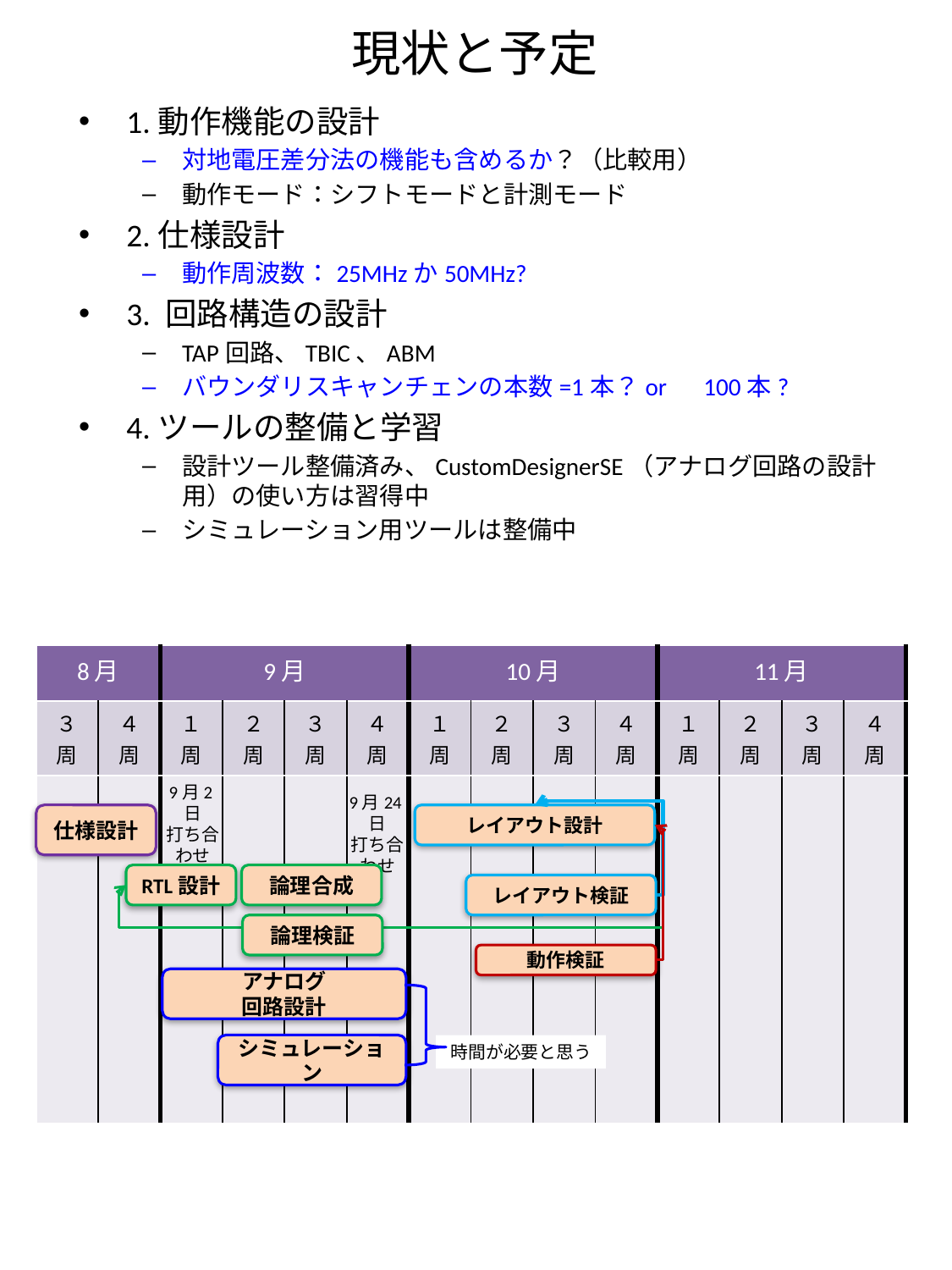

# 現状と予定
1.動作機能の設計
対地電圧差分法の機能も含めるか？（比較用）
動作モード：シフトモードと計測モード
2.仕様設計
動作周波数：25MHzか50MHz?
3. 回路構造の設計
TAP回路、TBIC、ABM
バウンダリスキャンチェンの本数=1本？or　100本?
4.ツールの整備と学習
設計ツール整備済み、CustomDesignerSE（アナログ回路の設計用）の使い方は習得中
シミュレーション用ツールは整備中

| 8月 |  | 9月 |  |  |  | 10月 |  |  |  | 11月 |  |  |  |
| --- | --- | --- | --- | --- | --- | --- | --- | --- | --- | --- | --- | --- | --- |
| ３周 | ４周 | １周 | ２周 | ３周 | ４周 | １周 | ２周 | ３周 | ４周 | １周 | ２周 | ３周 | ４周 |
|  |  |  |  |  |  |  |  |  |  |  |  |  |  |
9月2日
打ち合わせ
9月24日
打ち合わせ
仕様設計
レイアウト設計
RTL設計
論理合成
レイアウト検証
論理検証
動作検証
アナログ
回路設計

シミュレーション
時間が必要と思う